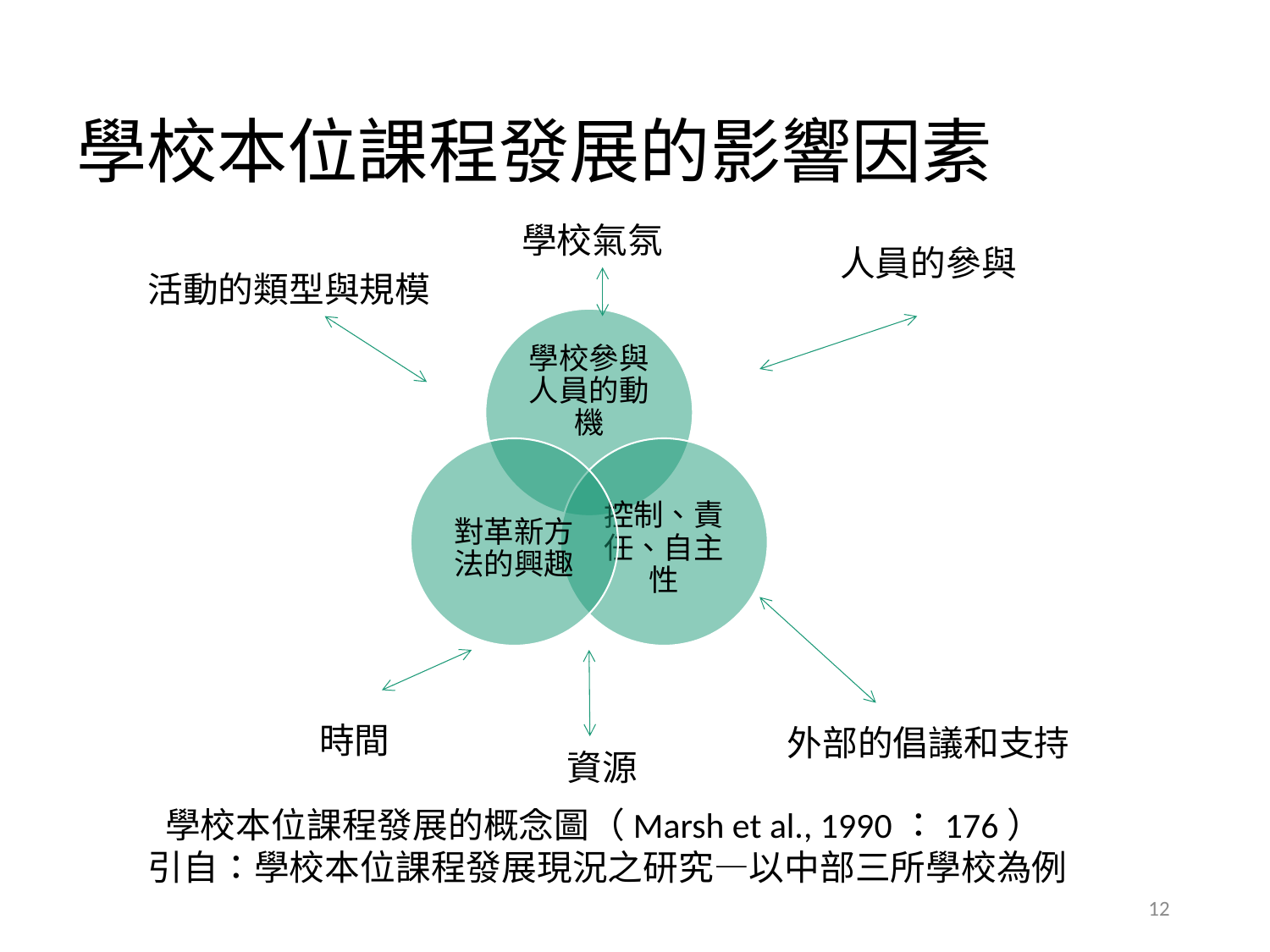

# 學校本位課程發展的影響因素
學校氣氛

人員的參與
活動的類型與規模
學校參與人員的動機
控制、責任、自主性
對革新方法的興趣
時間
外部的倡議和支持
資源
學校本位課程發展的概念圖（Marsh et al., 1990：176）
引自：學校本位課程發展現況之研究—以中部三所學校為例
12